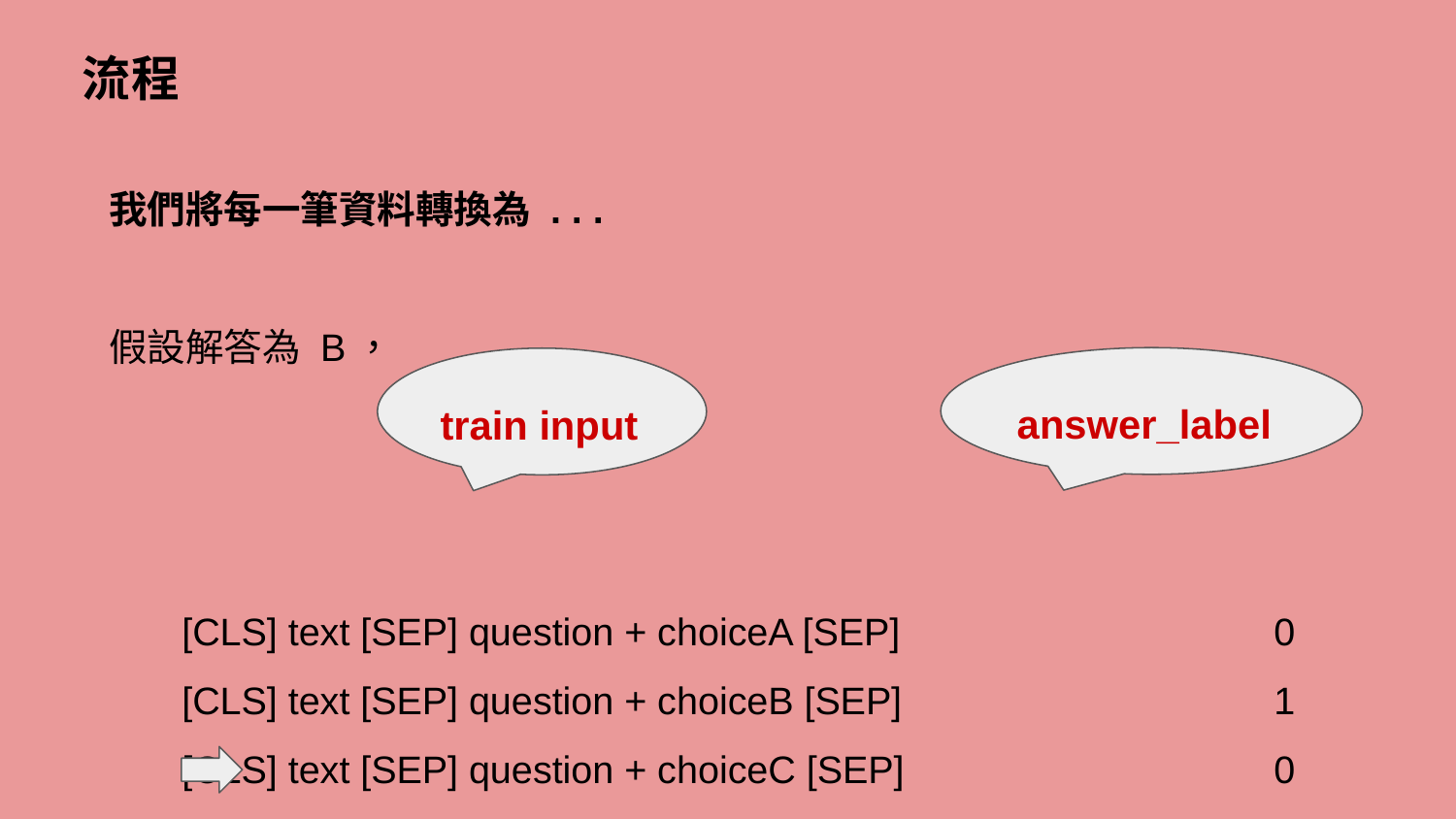

流程
我們將每一筆資料轉換為 . . .

假設解答為 B，

[CLS] text [SEP] question + choiceA [SEP]			0
[CLS] text [SEP] question + choiceB [SEP]			1
[CLS] text [SEP] question + choiceC [SEP]			0

               預測時，A B C 中 1 的機率最大的即為預測解答
answer_label
train input